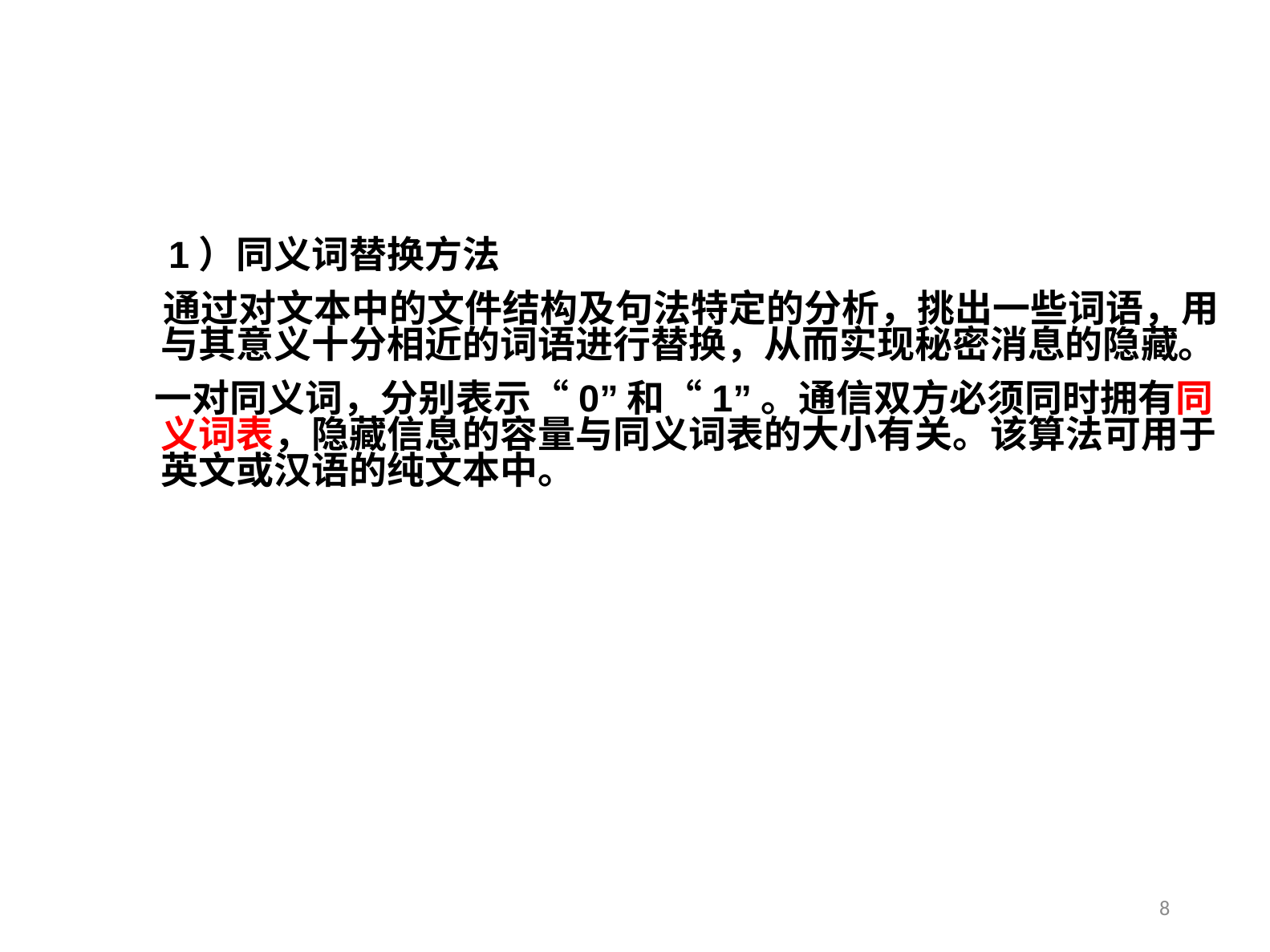

1）同义词替换方法
        通过对文本中的文件结构及句法特定的分析，挑出一些词语，用与其意义十分相近的词语进行替换，从而实现秘密消息的隐藏。
       一对同义词，分别表示“0”和“1”。通信双方必须同时拥有同义词表，隐藏信息的容量与同义词表的大小有关。该算法可用于英文或汉语的纯文本中。
8